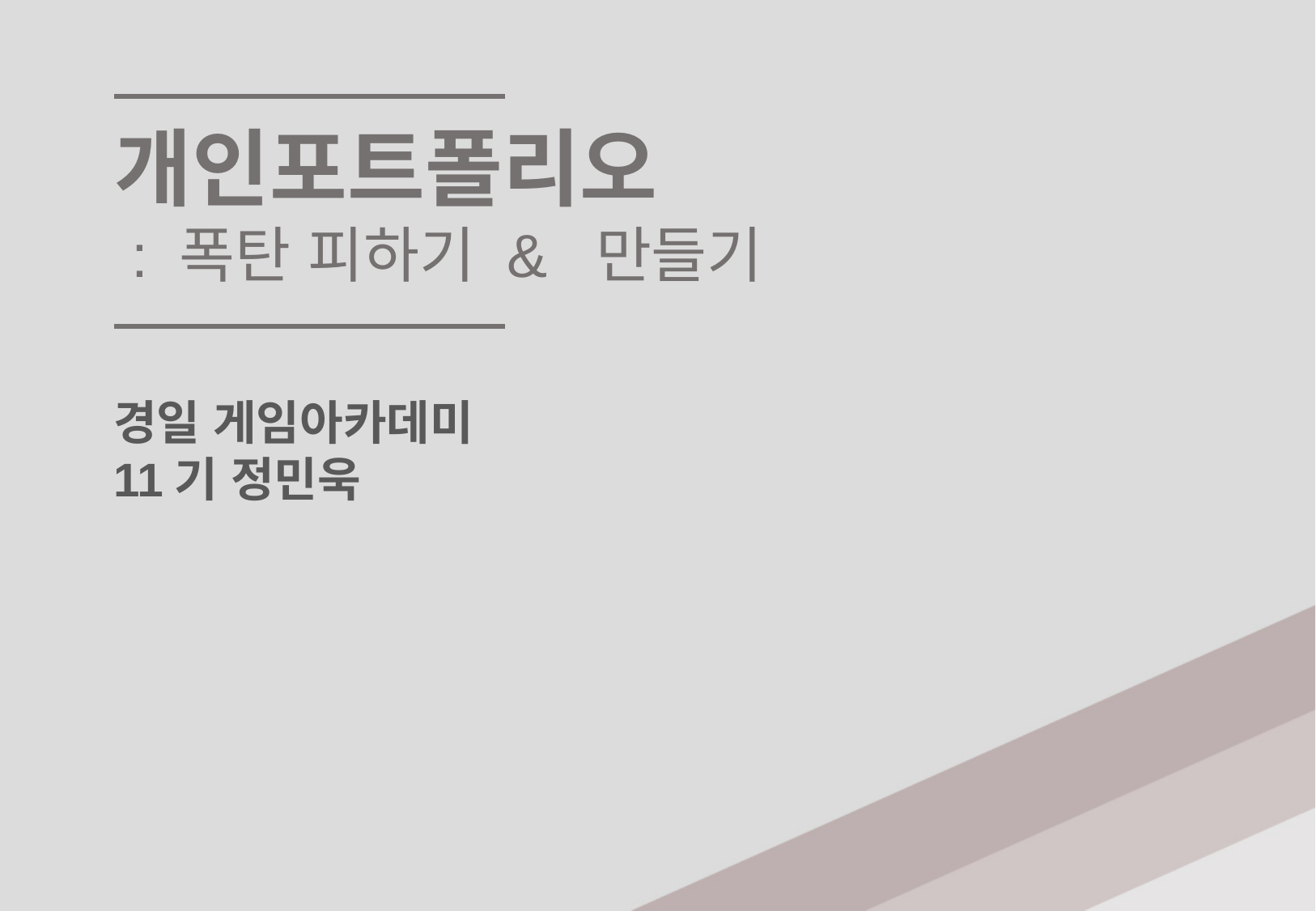

개인포트폴리오
 : 폭탄 피하기 &  만들기
경일 게임아카데미
11기 정민욱